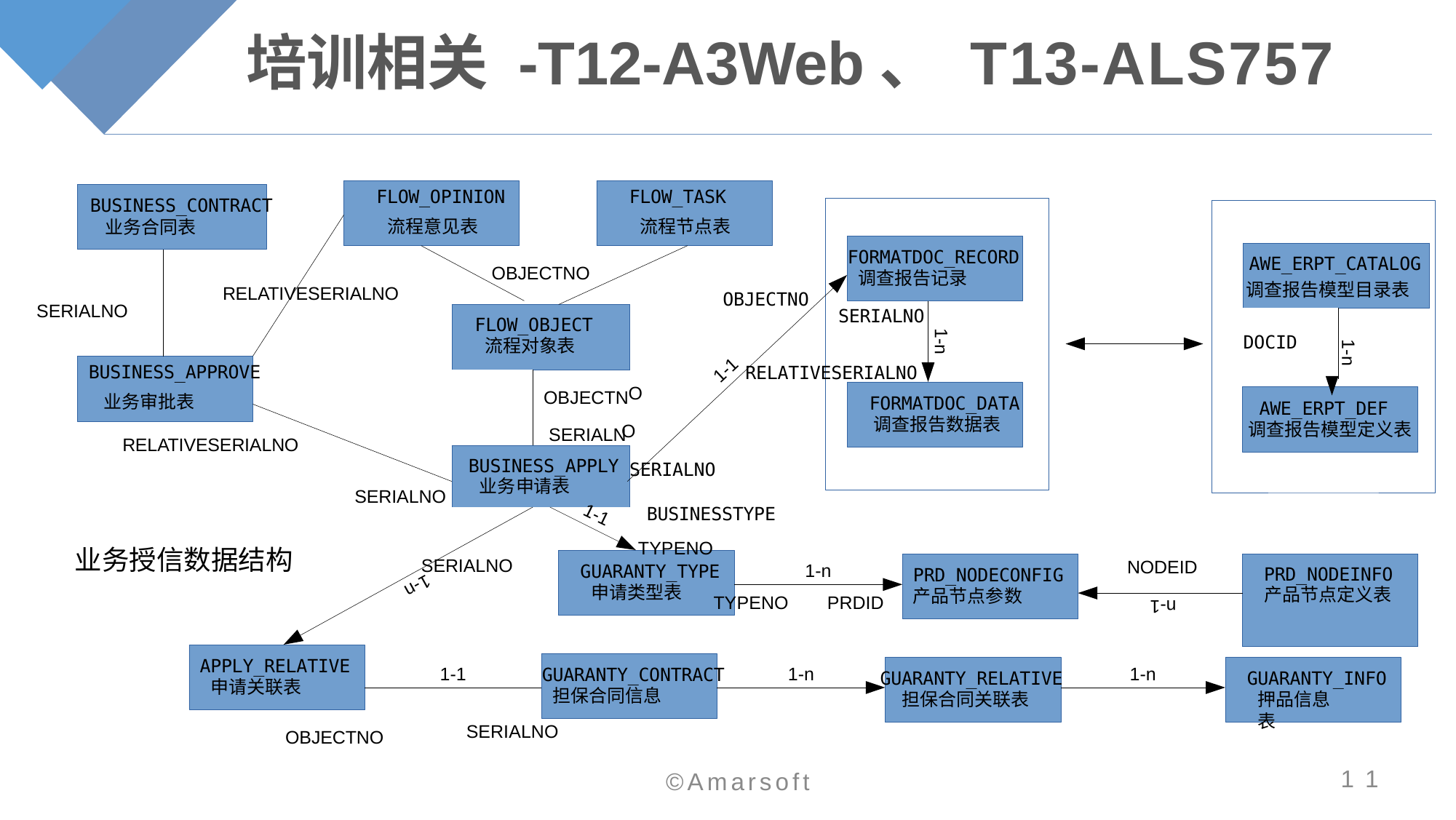

# 培训相关 -T12-A3Web、 T13-ALS757

FLOW_OPINION
FLOW_TASK

BUSINESS_CONTRACT

流程意见表
流程节点表
业务合同表

| AWE\_ERPT\_CATALOG |  |
| --- | --- |
| DOCID | 1-n |
FORMATDOC_RECORD

OBJECTNO
调查报告记录

调查报告模型目录表
RELATIVESERIALNO
OBJECTNO

SERIALNO

SERIALNO
| FLOW\_OBJECT 流程对象表 |  |
| --- | --- |
|  | OBJECTN SERIALN |
| BUSINESS\_APPLY 业务申请表 |  |
1-n

BUSINESS_APPROVE
RELATIVESERIALNO
1-1

O

业务审批表
FORMATDOC_DATA
调查报告数据表
AWE_ERPT_DEF

调查报告模型定义表
O
RELATIVESERIALNO
SERIALNO
SERIALNO
BUSINESSTYPE

1-1
TYPENO

业务授信数据结构

SERIALNO

| NODEID | PRD\_NODEINFO 产品节点定义表 |
| --- | --- |
|  |  |
1-n
GUARANTY_TYPE
PRD_NODECONFIG

1-n
申请类型表
产品节点参数

TYPENO
PRDID
n-1

APPLY_RELATIVE

1-1
1-n
1-n
GUARANTY_CONTRACT
GUARANTY_RELATIVE
担保合同关联表
GUARANTY_INFO
申请关联表

担保合同信息
押品信息表

SERIALNO
OBJECTNO
11
©Amarsoft